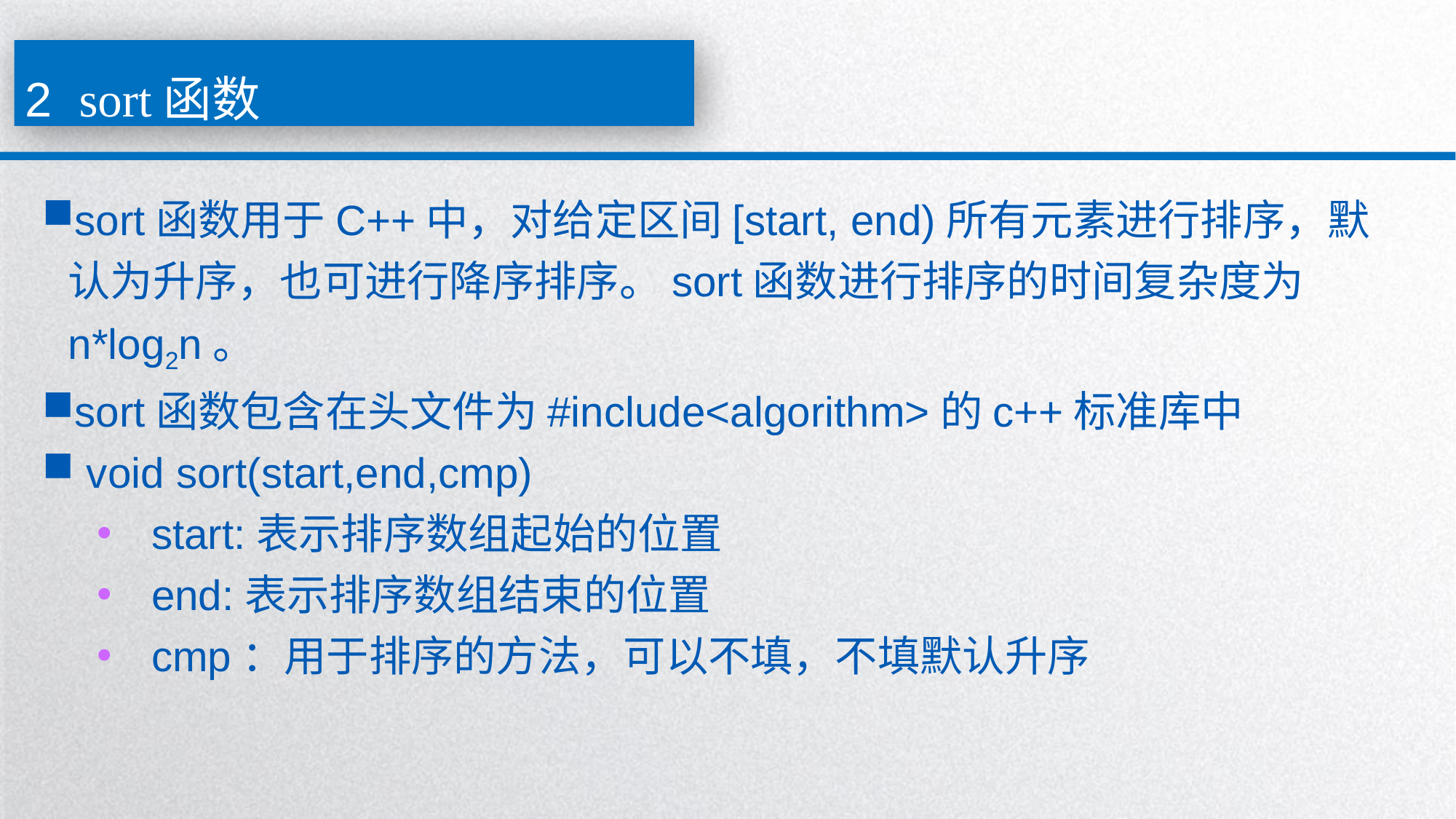

2  sort函数
sort函数用于C++中，对给定区间[start, end)所有元素进行排序，默认为升序，也可进行降序排序。sort函数进行排序的时间复杂度为n*log2n。
sort函数包含在头文件为#include<algorithm>的c++标准库中
 void sort(start,end,cmp)
start:表示排序数组起始的位置
end:表示排序数组结束的位置
cmp：用于排序的方法，可以不填，不填默认升序